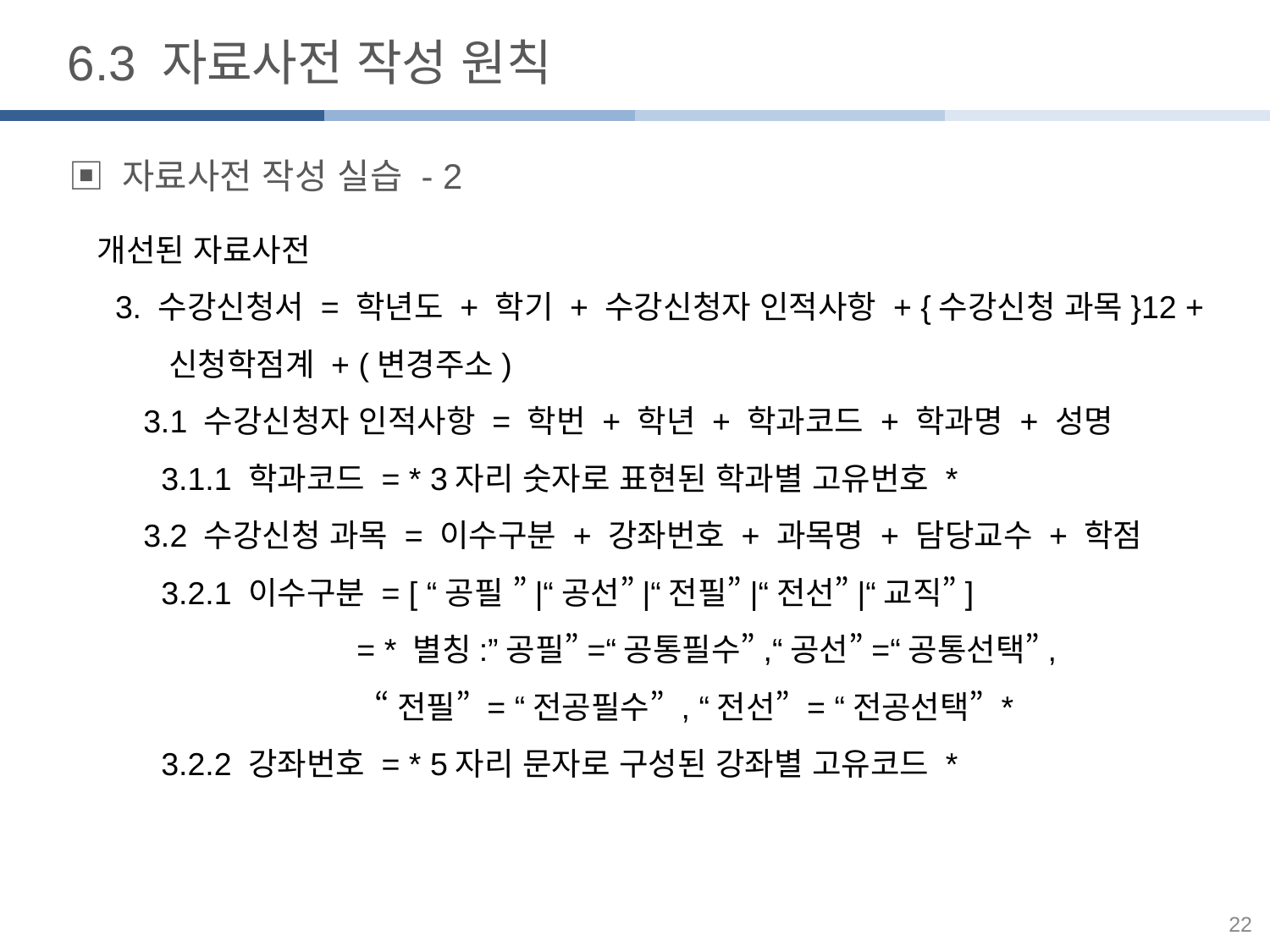

6.3 자료사전 작성 원칙
▣ 자료사전 작성 실습 - 2
개선된 자료사전
  3. 수강신청서 = 학년도 + 학기 + 수강신청자 인적사항 + {수강신청 과목}12 +
   신청학점계 + (변경주소)
 3.1 수강신청자 인적사항 = 학번 + 학년 + 학과코드 + 학과명 + 성명
   3.1.1 학과코드 = * 3자리 숫자로 표현된 학과별 고유번호 *
 3.2 수강신청 과목 = 이수구분 + 강좌번호 + 과목명 + 담당교수 + 학점
   3.2.1 이수구분 = [ “공필 ”|“공선”|“전필”|“전선”|“교직”]
                         = * 별칭:”공필”=“공통필수”,“공선”=“공통선택”,
                           “전필” = “전공필수” , “전선” = “전공선택” *
   3.2.2 강좌번호 = * 5자리 문자로 구성된 강좌별 고유코드 *
22